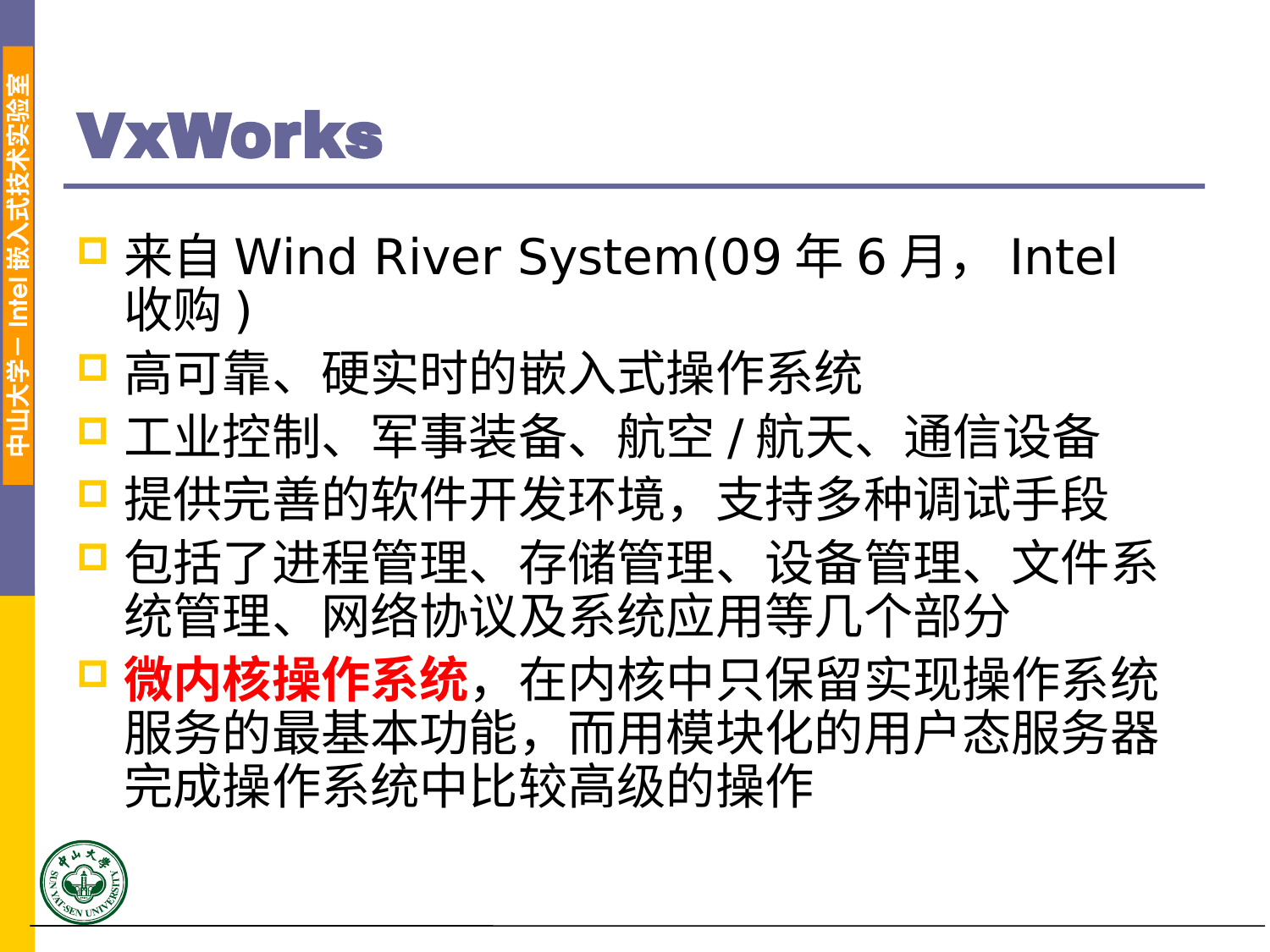

# VxWorks
来自Wind River System(09年6月，Intel 收购)
高可靠、硬实时的嵌入式操作系统
工业控制、军事装备、航空/航天、通信设备
提供完善的软件开发环境，支持多种调试手段
包括了进程管理、存储管理、设备管理、文件系统管理、网络协议及系统应用等几个部分
微内核操作系统，在内核中只保留实现操作系统服务的最基本功能，而用模块化的用户态服务器完成操作系统中比较高级的操作